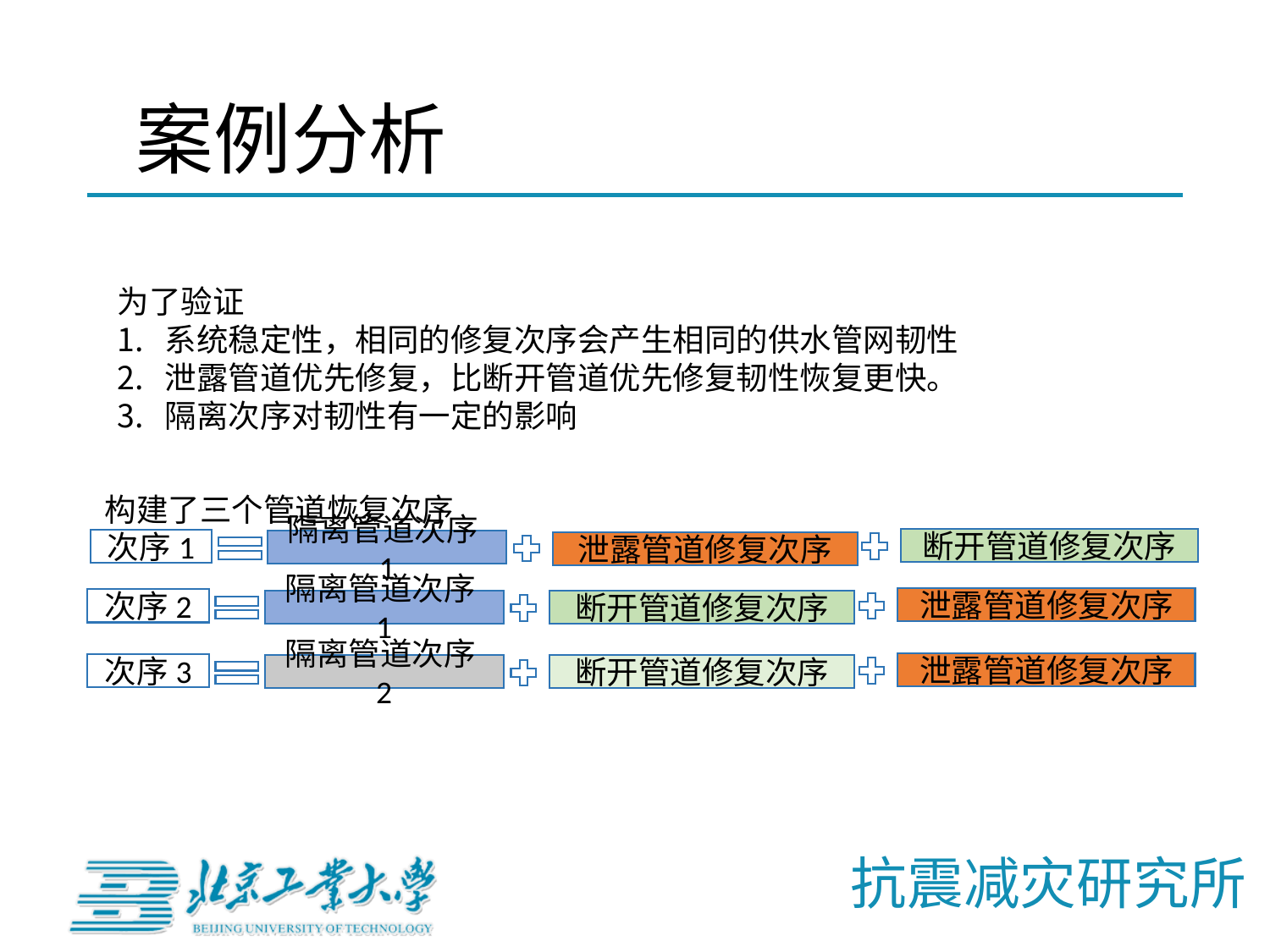

# 案例分析
为了验证
系统稳定性，相同的修复次序会产生相同的供水管网韧性
泄露管道优先修复，比断开管道优先修复韧性恢复更快。
隔离次序对韧性有一定的影响
构建了三个管道恢复次序

断开管道修复次序
次序1

隔离管道次序1
泄露管道修复次序

泄露管道修复次序
次序2

断开管道修复次序
隔离管道次序1

泄露管道修复次序
次序3

断开管道修复次序
隔离管道次序2